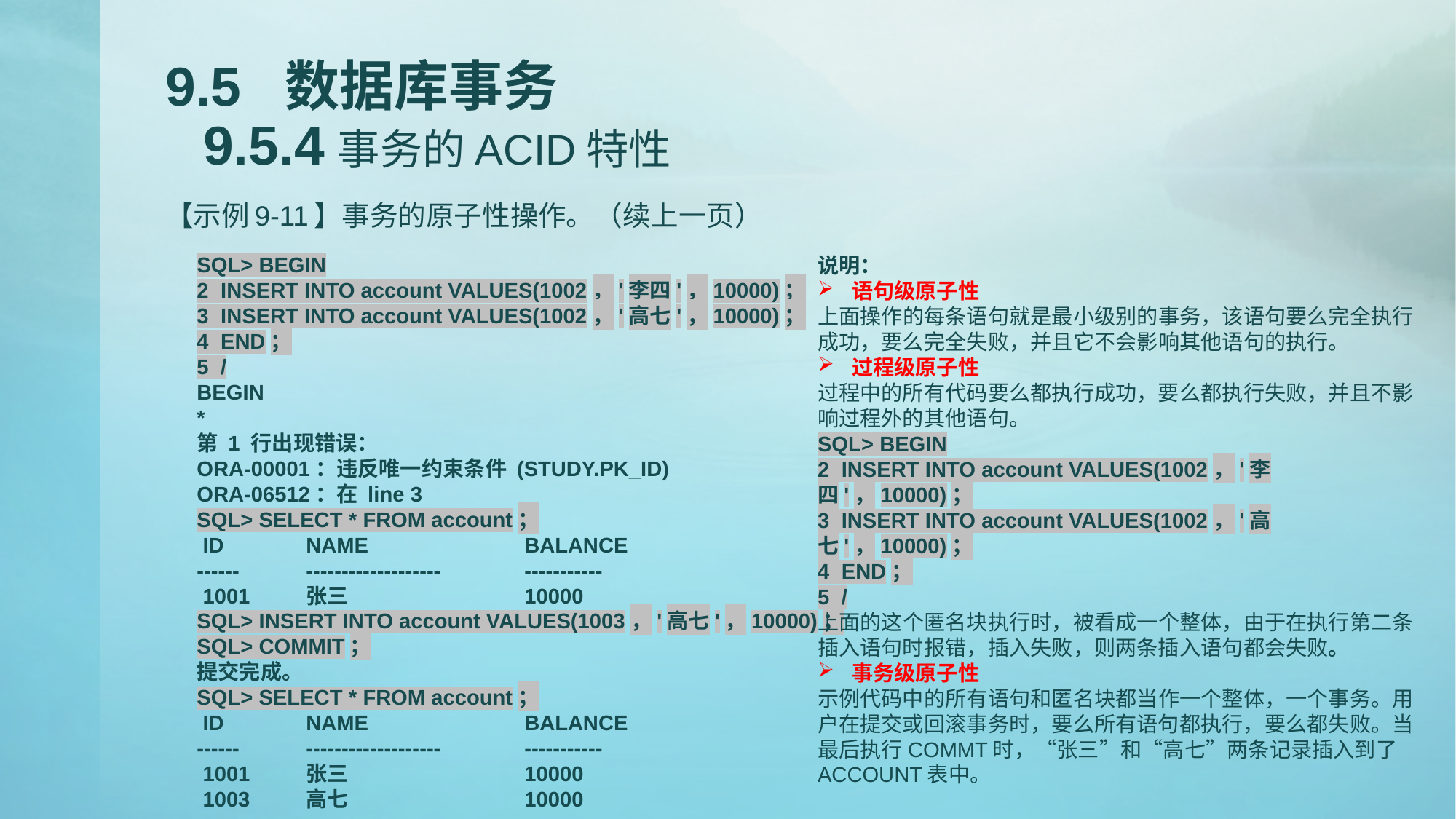

# 9.5  数据库事务 9.5.4事务的ACID特性
【示例9-11】事务的原子性操作。（续上一页）
SQL> BEGIN
2  INSERT INTO account VALUES(1002，'李四'，10000)；
3  INSERT INTO account VALUES(1002，'高七'，10000)；
4  END；
5  /
BEGIN
*
第 1 行出现错误：
ORA-00001：违反唯一约束条件 (STUDY.PK_ID)
ORA-06512：在 line 3
SQL> SELECT * FROM account；
 ID	NAME		BALANCE
------	-------------------	-----------
 1001	张三		10000
SQL> INSERT INTO account VALUES(1003，'高七'，10000)；
SQL> COMMIT；
提交完成。
SQL> SELECT * FROM account；
 ID	NAME		BALANCE
------	-------------------	-----------
 1001	张三		10000
 1003	高七		10000
说明：
语句级原子性
上面操作的每条语句就是最小级别的事务，该语句要么完全执行成功，要么完全失败，并且它不会影响其他语句的执行。
过程级原子性
过程中的所有代码要么都执行成功，要么都执行失败，并且不影响过程外的其他语句。
SQL> BEGIN
2  INSERT INTO account VALUES(1002，'李四'，10000)；
3  INSERT INTO account VALUES(1002，'高七'，10000)；
4  END；
5  /
上面的这个匿名块执行时，被看成一个整体，由于在执行第二条插入语句时报错，插入失败，则两条插入语句都会失败。
事务级原子性
示例代码中的所有语句和匿名块都当作一个整体，一个事务。用户在提交或回滚事务时，要么所有语句都执行，要么都失败。当最后执行COMMT时，“张三”和“高七”两条记录插入到了ACCOUNT表中。